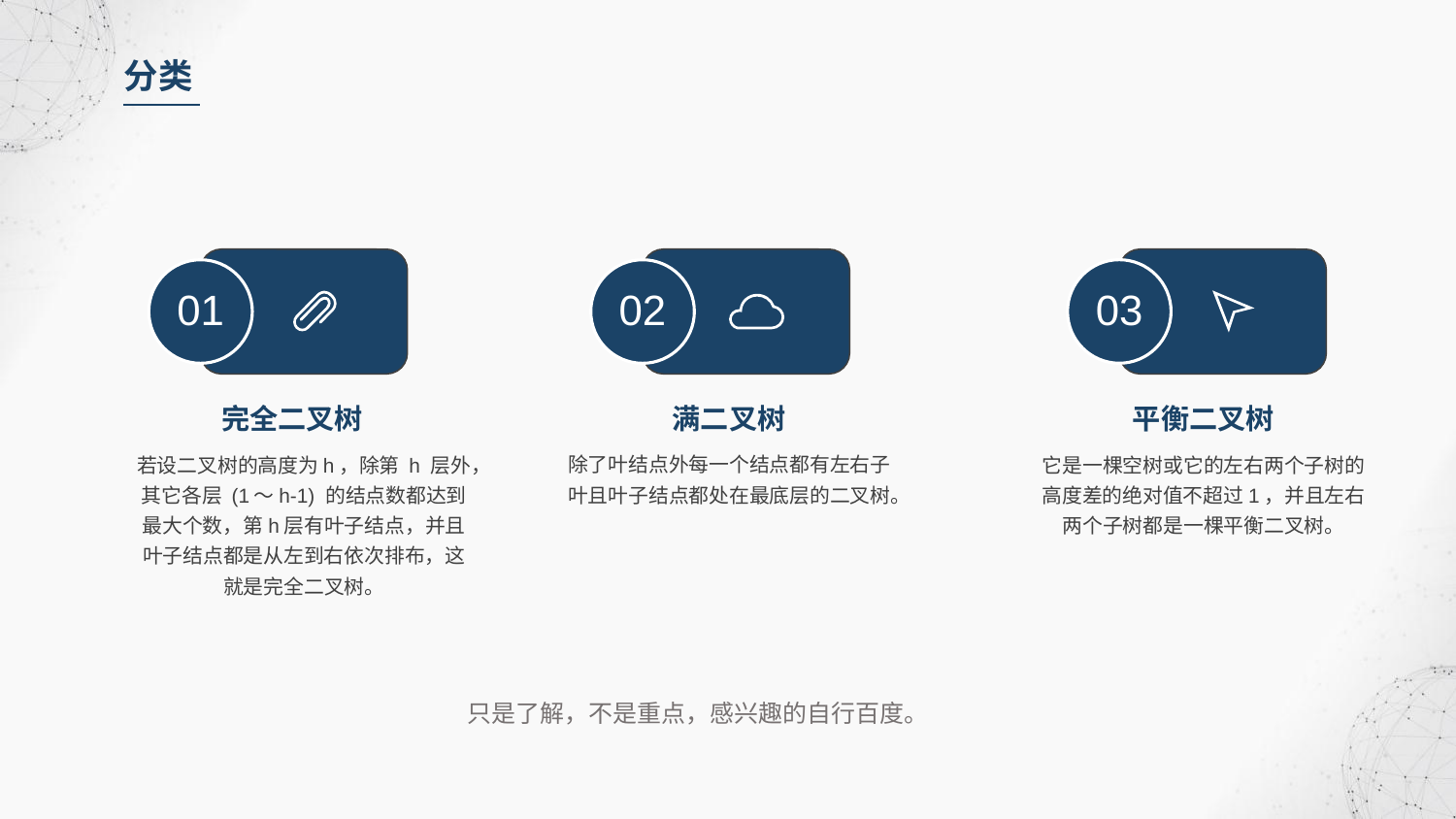

分类

03

01

02

完全二叉树
平衡二叉树
满二叉树
若设二叉树的高度为h，除第 h 层外，其它各层 (1～h-1) 的结点数都达到最大个数，第h层有叶子结点，并且叶子结点都是从左到右依次排布，这就是完全二叉树。
除了叶结点外每一个结点都有左右子叶且叶子结点都处在最底层的二叉树。
它是一棵空树或它的左右两个子树的高度差的绝对值不超过1，并且左右两个子树都是一棵平衡二叉树。
只是了解，不是重点，感兴趣的自行百度。